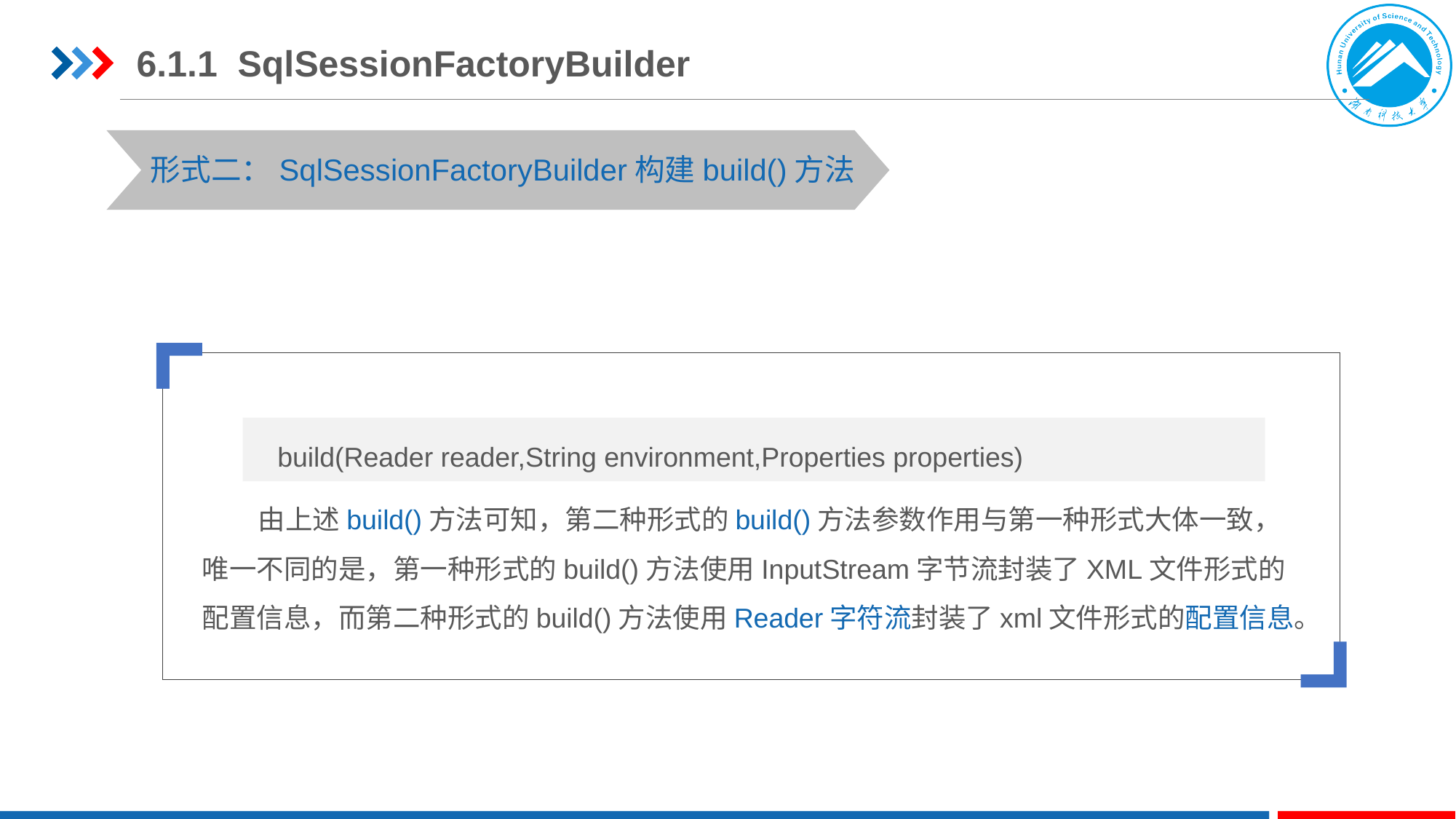

6.1.1  SqlSessionFactoryBuilder

形式二：SqlSessionFactoryBuilder构建build()方法

        由上述build()方法可知，第二种形式的build()方法参数作用与第一种形式大体一致，唯一不同的是，第一种形式的build()方法使用InputStream字节流封装了XML文件形式的配置信息，而第二种形式的build()方法使用Reader字符流封装了xml文件形式的配置信息。

 build(Reader reader,String environment,Properties properties)